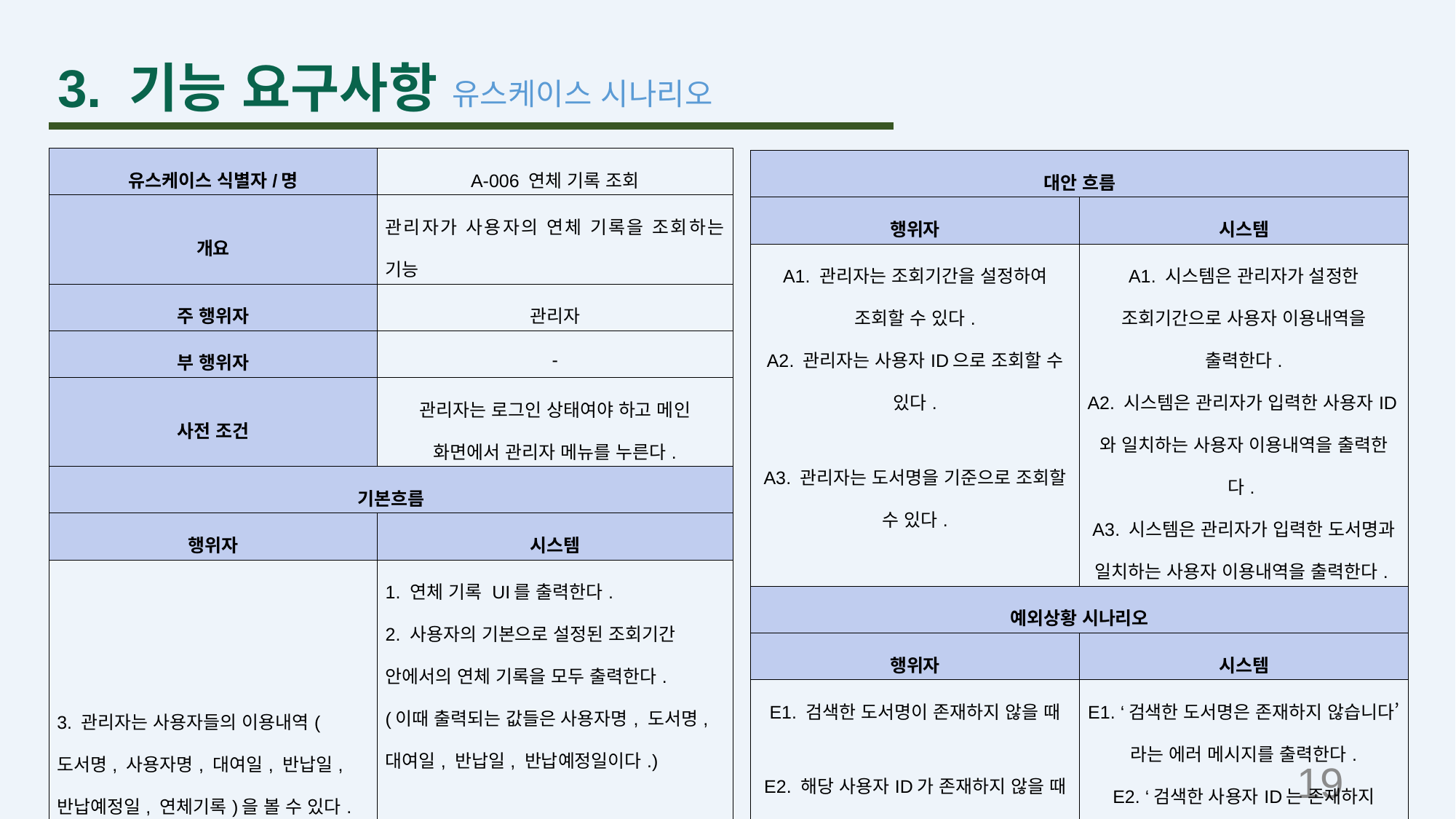

3. 기능 요구사항
유스케이스 시나리오

| 유스케이스 식별자/명 | A-006 연체 기록 조회 |
| --- | --- |
| 개요 | 관리자가 사용자의 연체 기록을 조회하는 기능 |
| 주 행위자 | 관리자 |
| 부 행위자 | - |
| 사전 조건 | 관리자는 로그인 상태여야 하고 메인 화면에서 관리자 메뉴를 누른다. |
| 기본흐름 |  |
| 행위자 | 시스템 |
| 3. 관리자는 사용자들의 이용내역(도서명, 사용자명, 대여일, 반납일, 반납예정일, 연체기록)을 볼 수 있다. 4. 관리자는 사용자들의 각 이용내역을 수정할 수 있는 버튼이 있다. | 1. 연체 기록 UI를 출력한다. 2. 사용자의 기본으로 설정된 조회기간 안에서의 연체 기록을 모두 출력한다. (이때 출력되는 값들은 사용자명, 도서명, 대여일, 반납일, 반납예정일이다.) |
| 대안 흐름 |  |
| --- | --- |
| 행위자 | 시스템 |
| A1. 관리자는 조회기간을 설정하여 조회할 수 있다. A2. 관리자는 사용자ID으로 조회할 수 있다.   A3. 관리자는 도서명을 기준으로 조회할 수 있다. | A1. 시스템은 관리자가 설정한 조회기간으로 사용자 이용내역을 출력한다. A2. 시스템은 관리자가 입력한 사용자ID와 일치하는 사용자 이용내역을 출력한다. A3. 시스템은 관리자가 입력한 도서명과 일치하는 사용자 이용내역을 출력한다. |
| 예외상황 시나리오 |  |
| 행위자 | 시스템 |
| E1. 검색한 도서명이 존재하지 않을 때   E2. 해당 사용자ID가 존재하지 않을 때 | E1. ‘검색한 도서명은 존재하지 않습니다’ 라는 에러 메시지를 출력한다. E2. ‘검색한 사용자ID는 존재하지 않습니다’ 라는 에러 메시지를 출력한다. |
| 사후조건 | 해당사항 없음 |
19